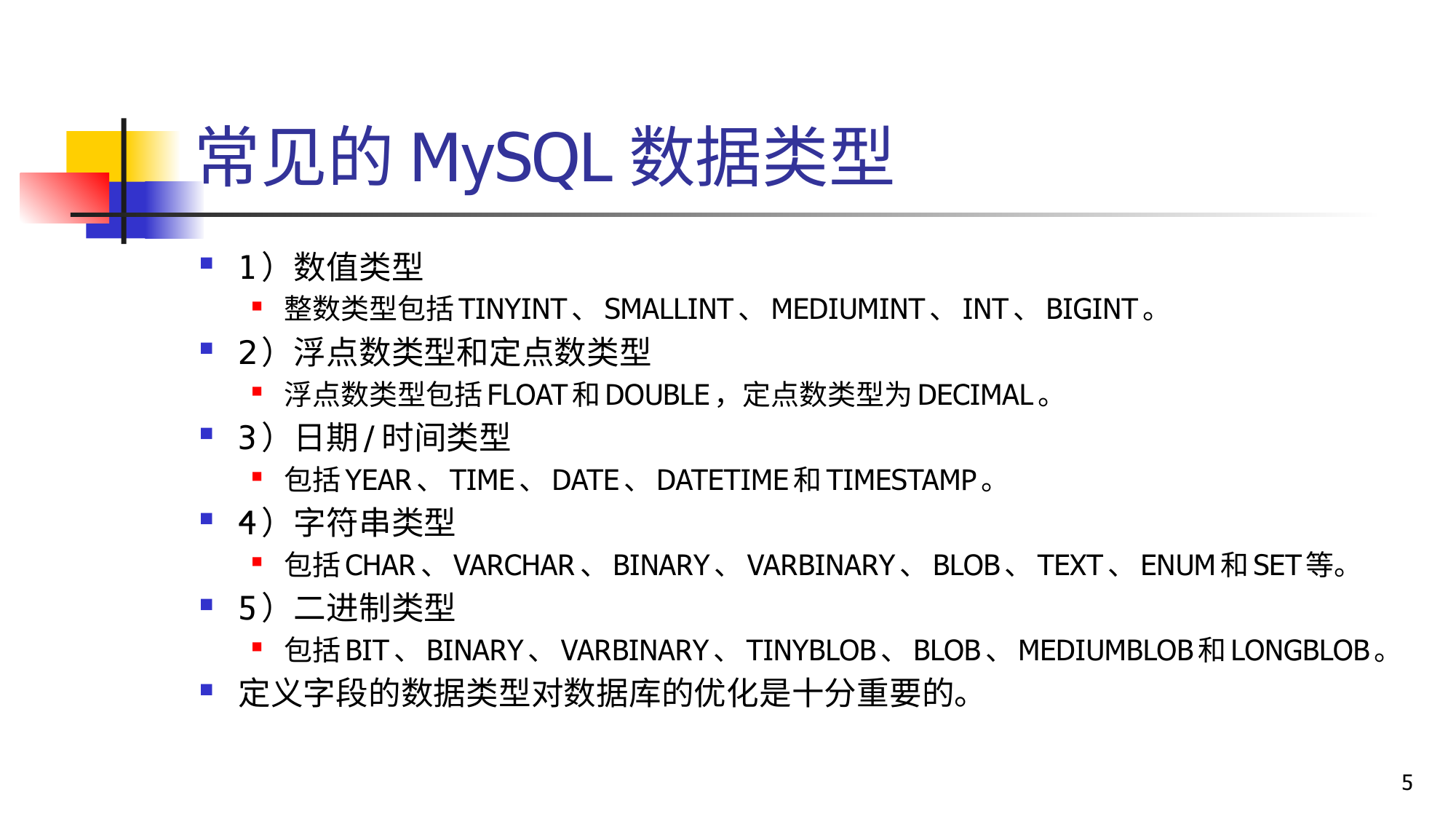

# 常见的MySQL数据类型
1）数值类型
整数类型包括TINYINT、SMALLINT、MEDIUMINT、INT、BIGINT。
2）浮点数类型和定点数类型
浮点数类型包括FLOAT和DOUBLE，定点数类型为DECIMAL。
3）日期/时间类型
包括YEAR、TIME、DATE、DATETIME和TIMESTAMP。
4）字符串类型
包括CHAR、VARCHAR、BINARY、VARBINARY、BLOB、TEXT、ENUM和SET等。
5）二进制类型
包括BIT、BINARY、VARBINARY、TINYBLOB、BLOB、MEDIUMBLOB和LONGBLOB。
定义字段的数据类型对数据库的优化是十分重要的。

5